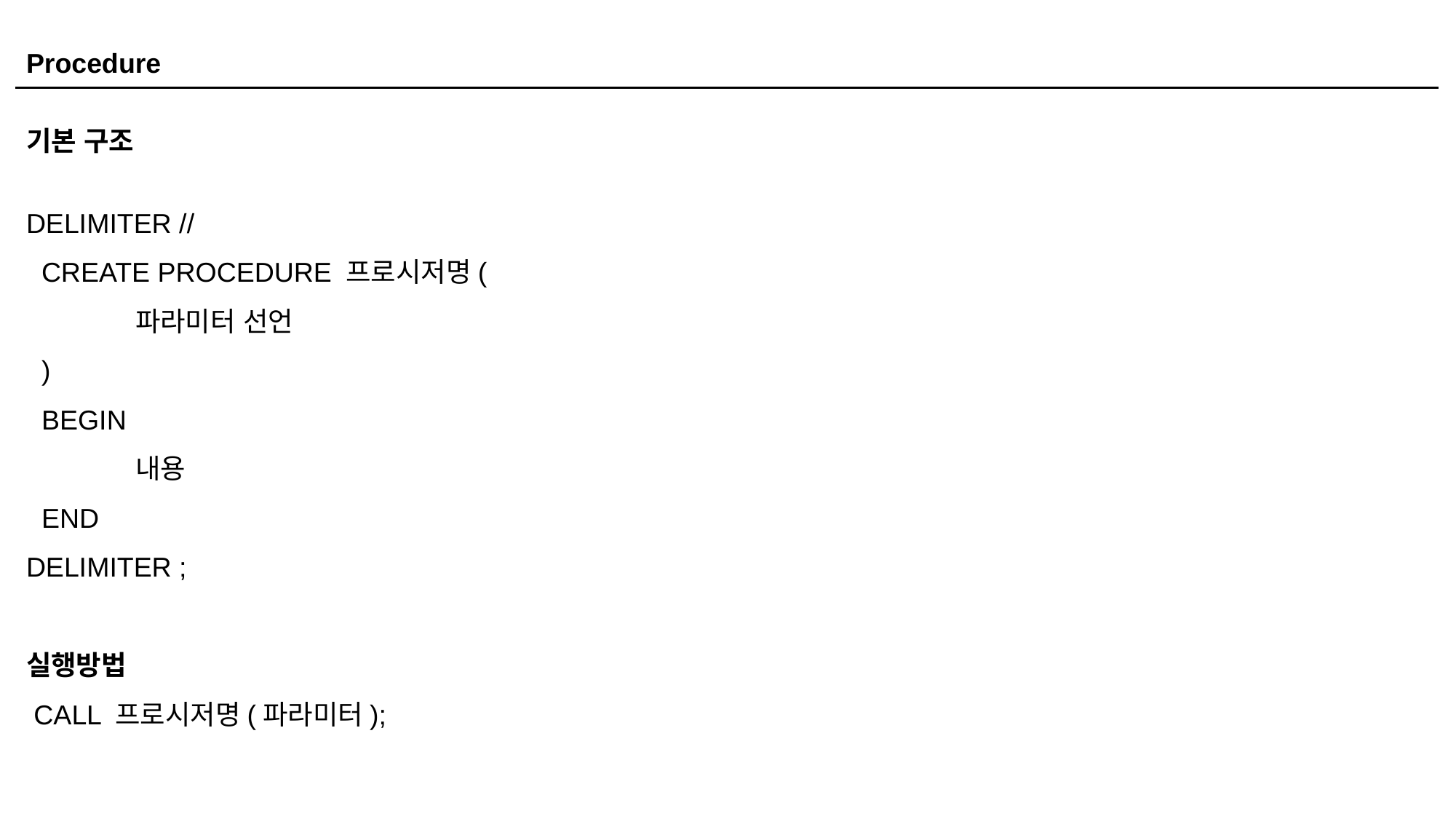

Procedure
기본 구조

DELIMITER //
  CREATE PROCEDURE 프로시저명(
	파라미터 선언
  )
  BEGIN
	내용
  END
DELIMITER ;

실행방법
 CALL 프로시저명(파라미터);